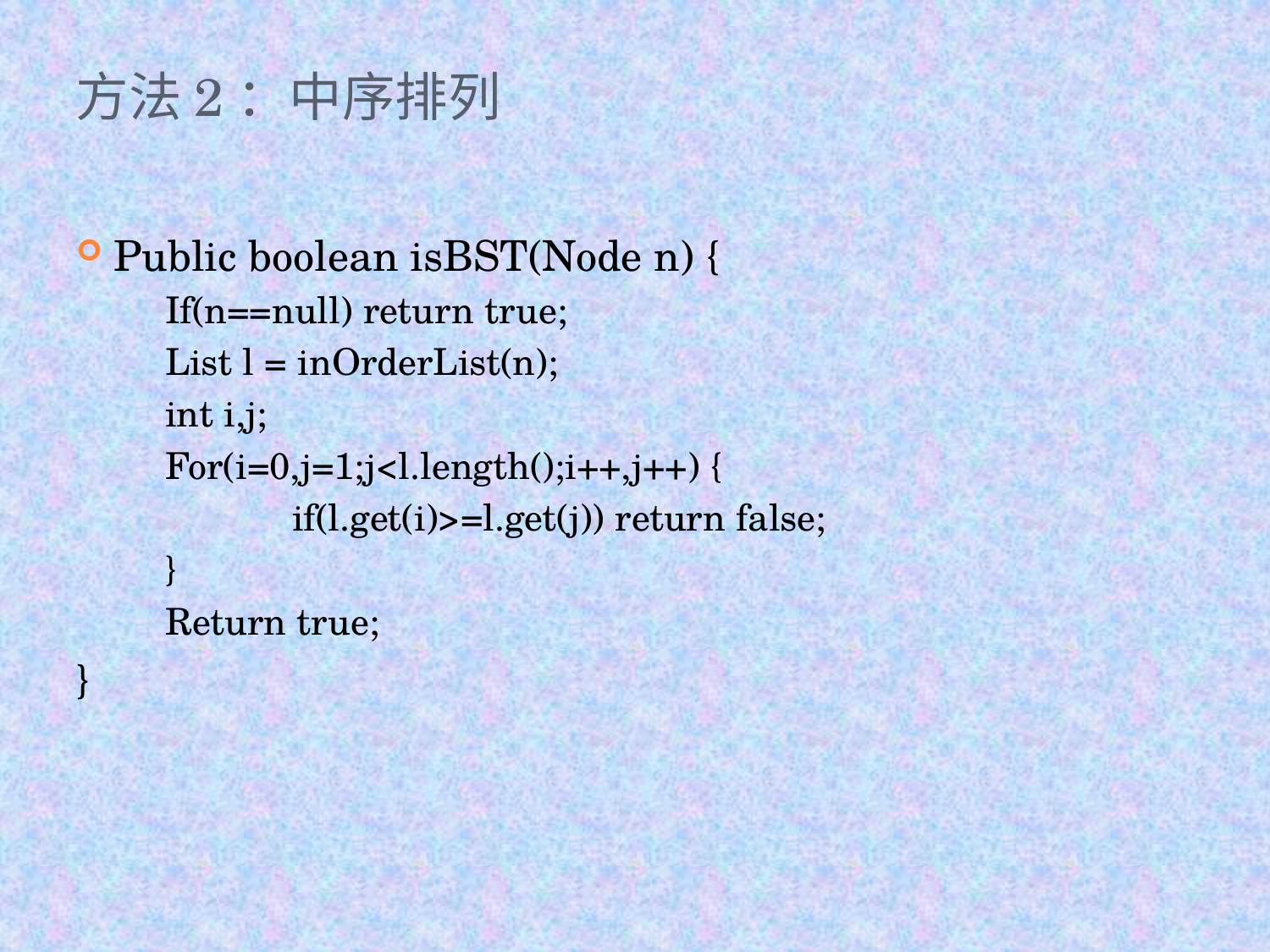

# 方法2：中序排列
Public boolean isBST(Node n) {
	If(n==null) return true;
	List l = inOrderList(n);
	int i,j;
	For(i=0,j=1;j<l.length();i++,j++) {
		if(l.get(i)>=l.get(j)) return false;
	}
	Return true;
}